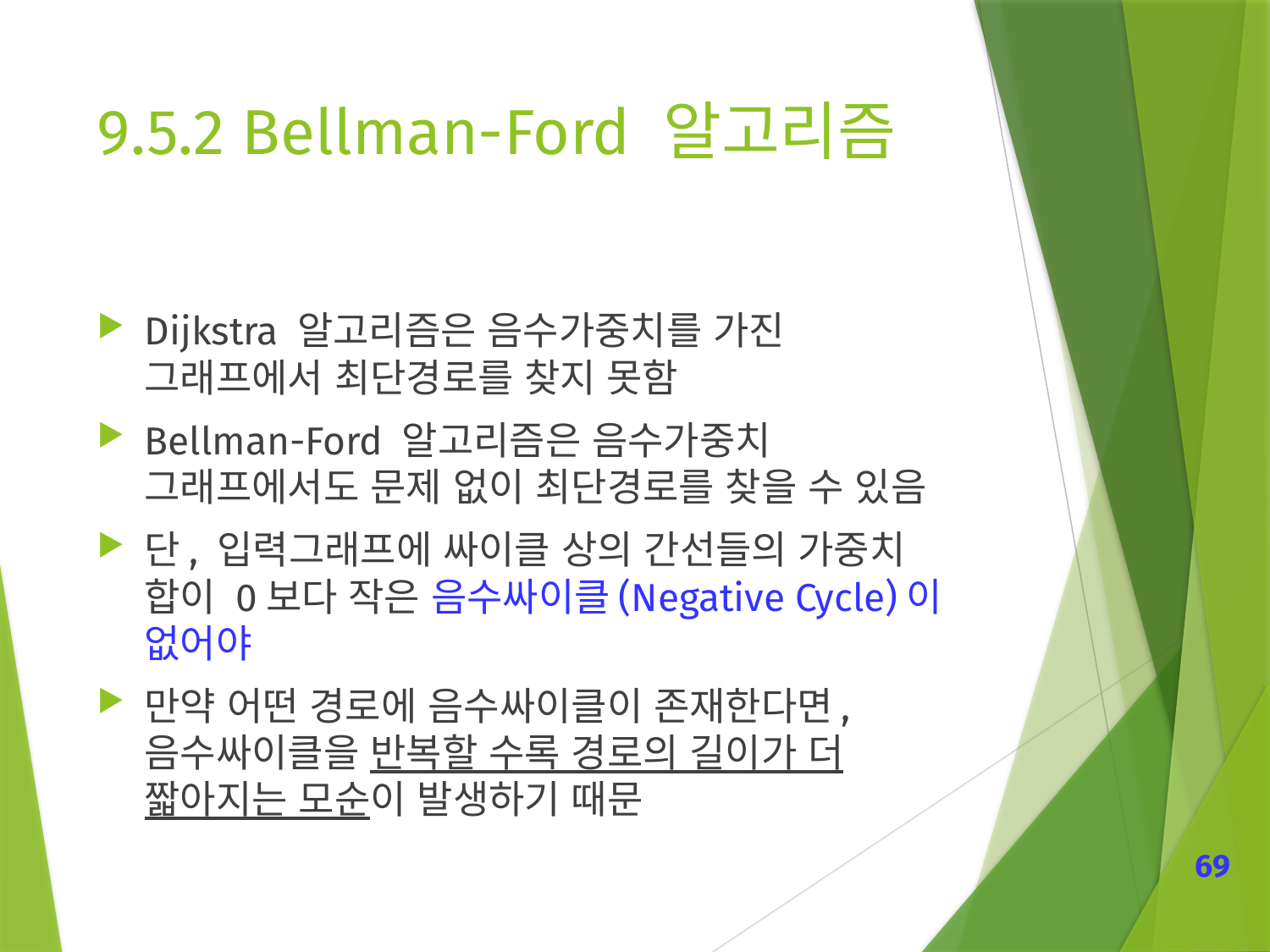

# 9.5.2 Bellman-Ford 알고리즘
Dijkstra 알고리즘은 음수가중치를 가진 그래프에서 최단경로를 찾지 못함
Bellman-Ford 알고리즘은 음수가중치 그래프에서도 문제 없이 최단경로를 찾을 수 있음
단, 입력그래프에 싸이클 상의 간선들의 가중치 합이 0보다 작은 음수싸이클(Negative Cycle)이 없어야
만약 어떤 경로에 음수싸이클이 존재한다면, 음수싸이클을 반복할 수록 경로의 길이가 더 짧아지는 모순이 발생하기 때문

69